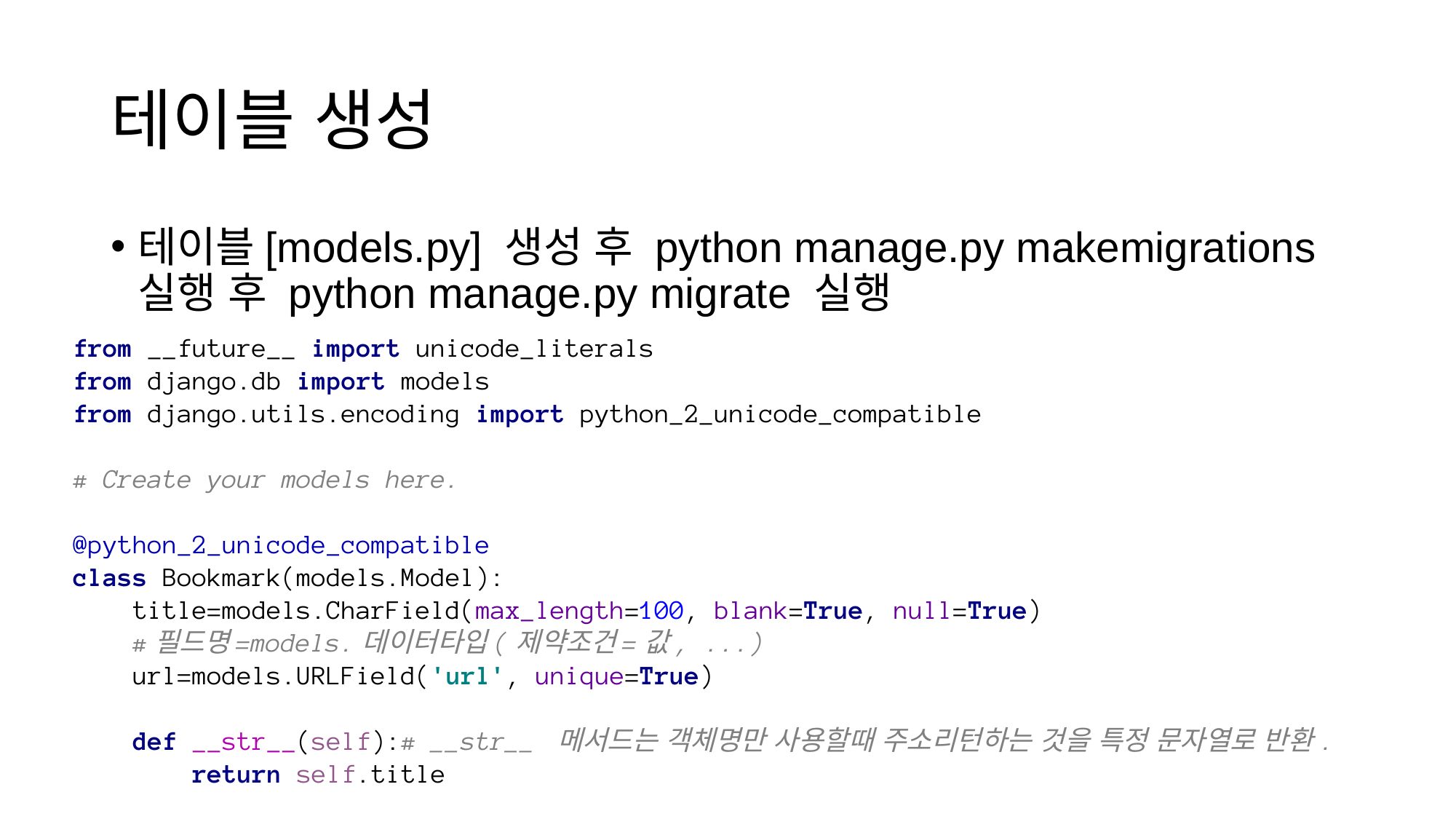

# 테이블 생성
테이블[models.py] 생성 후 python manage.py makemigrations실행 후 python manage.py migrate 실행

from __future__ import unicode_literals
from django.db import models
from django.utils.encoding import python_2_unicode_compatible
# Create your models here.
@python_2_unicode_compatible
class Bookmark(models.Model):
    title=models.CharField(max_length=100, blank=True, null=True)
    #필드명=models.데이터타입(제약조건=값, ...)
    url=models.URLField('url', unique=True)
    def __str__(self):# __str__ 메서드는 객체명만 사용할때 주소리턴하는 것을 특정 문자열로 반환.
        return self.title